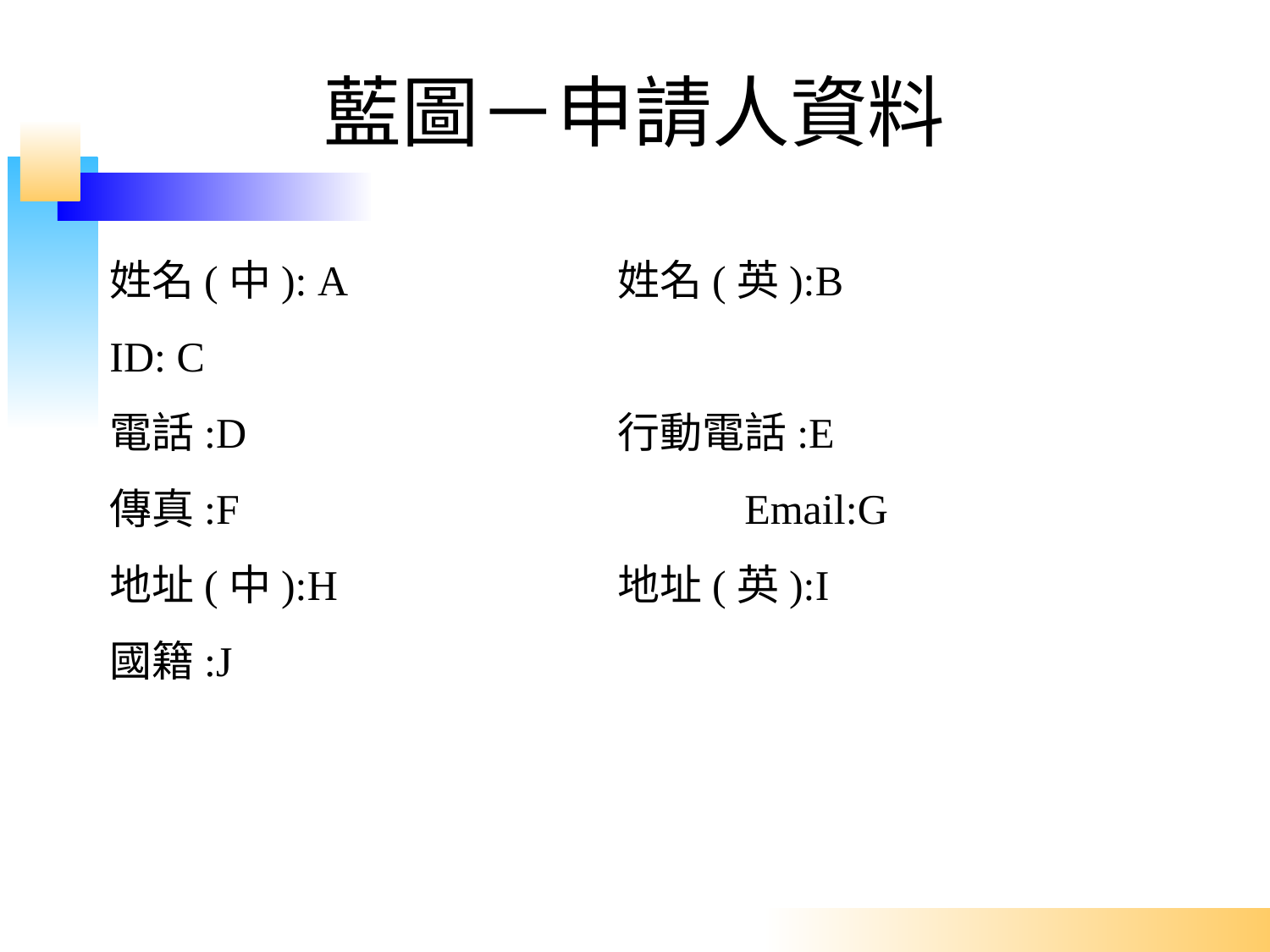

# 藍圖－申請人資料
姓名(中): A			姓名(英):B
ID: C
電話:D			行動電話:E
傳真:F				Email:G
地址(中):H			地址(英):I
國籍:J